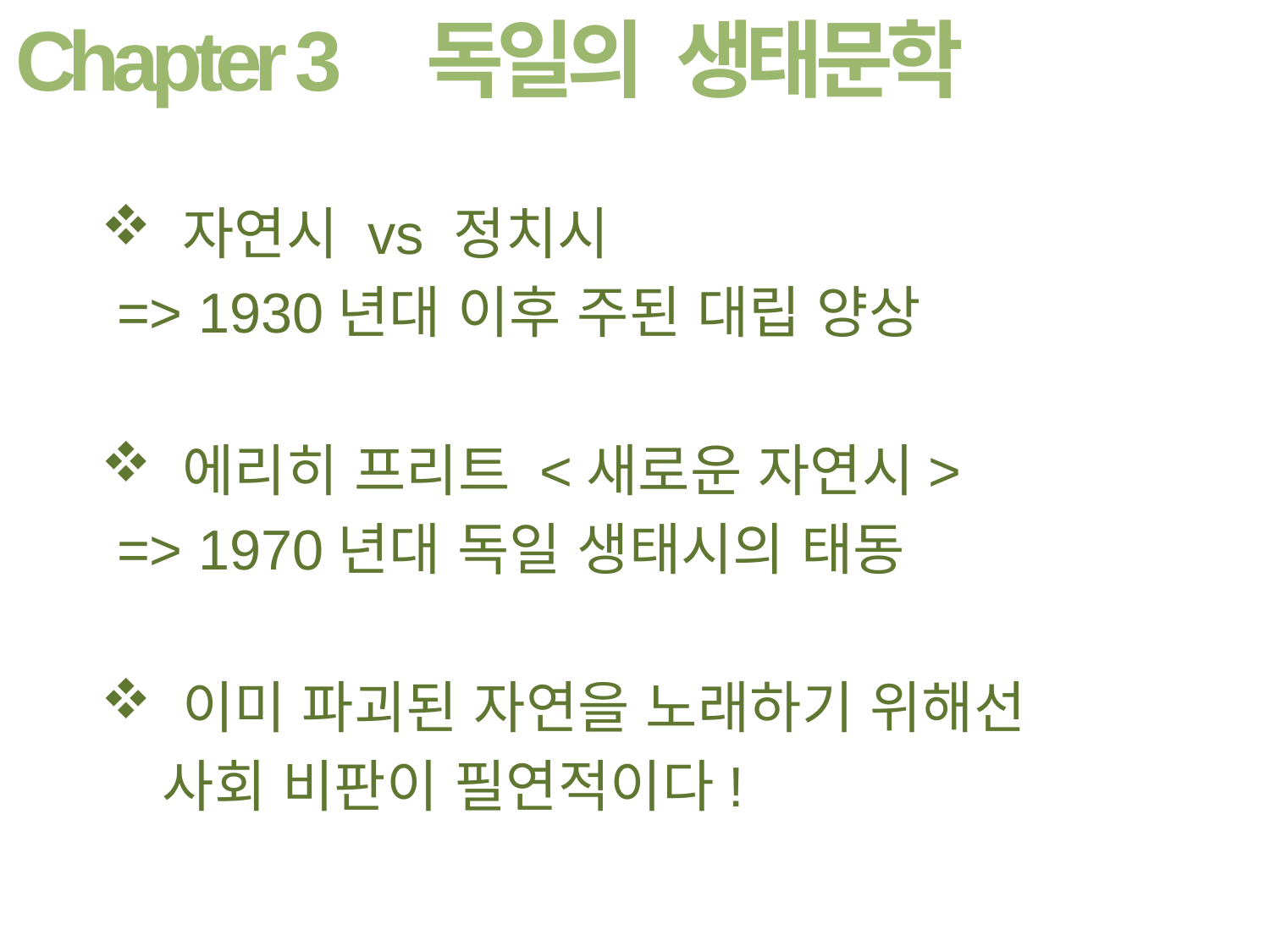

Chapter 3
독일의  생태문학
 자연시 vs 정치시
 => 1930년대 이후 주된 대립 양상

 에리히 프리트 <새로운 자연시>
 => 1970년대 독일 생태시의 태동

 이미 파괴된 자연을 노래하기 위해선
   사회 비판이 필연적이다!